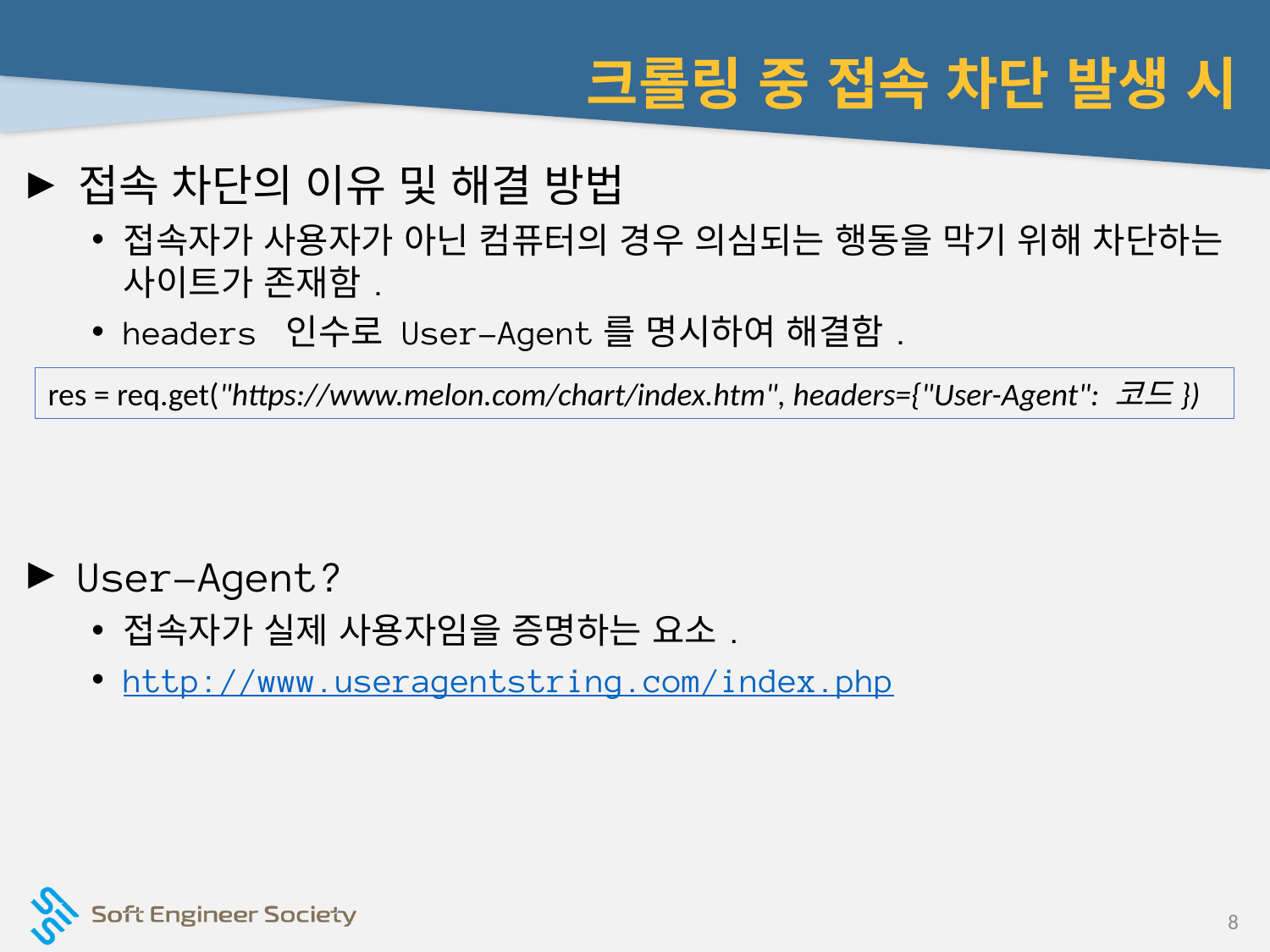

# 크롤링 중 접속 차단 발생 시
접속 차단의 이유 및 해결 방법
접속자가 사용자가 아닌 컴퓨터의 경우 의심되는 행동을 막기 위해 차단하는 사이트가 존재함.
headers 인수로 User-Agent를 명시하여 해결함.

User-Agent?
접속자가 실제 사용자임을 증명하는 요소.
http://www.useragentstring.com/index.php
res = req.get("https://www.melon.com/chart/index.htm", headers={"User-Agent": 코드})
8